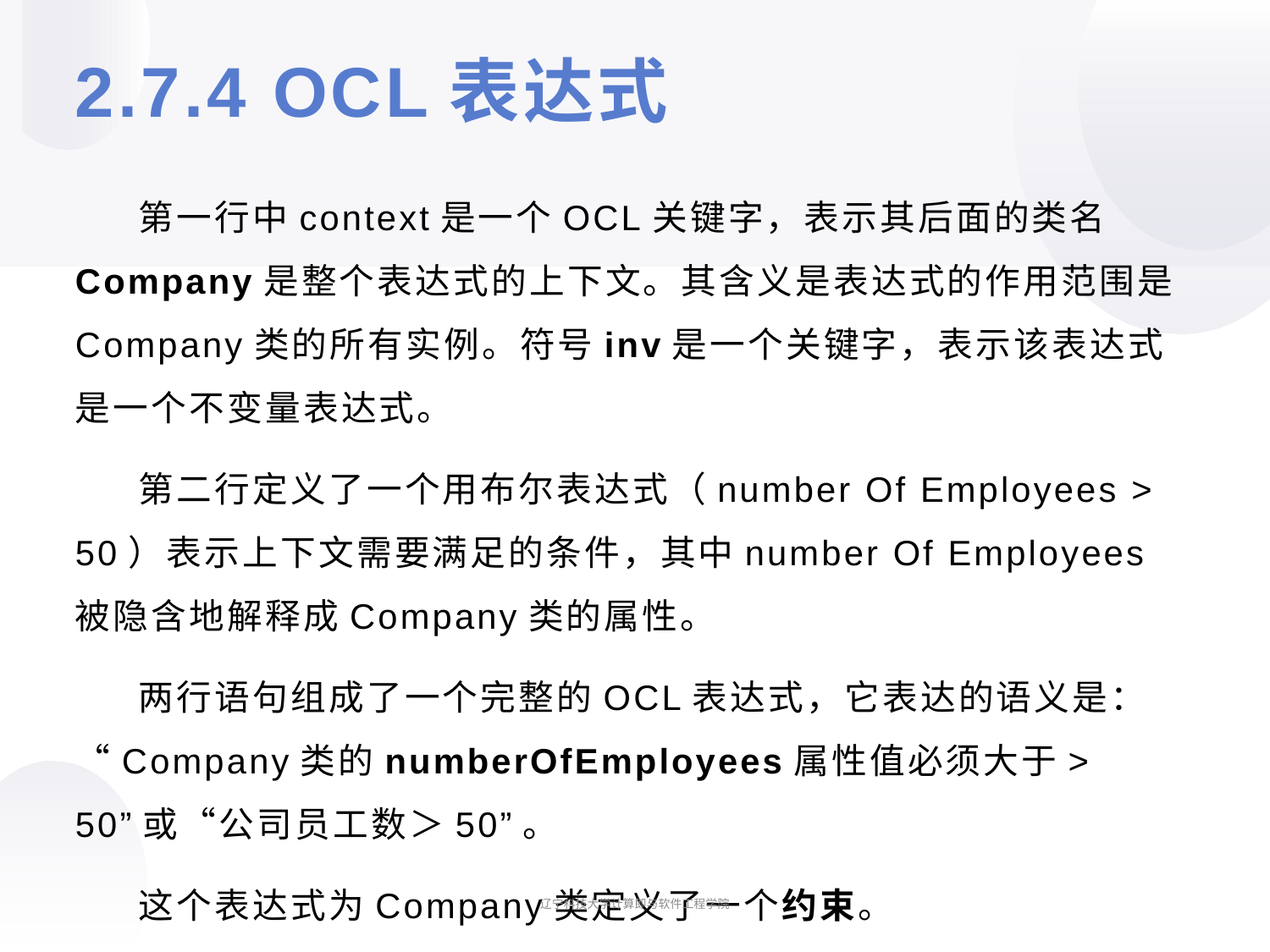

# 2.7.4 OCL表达式
第一行中context是一个OCL关键字，表示其后面的类名Company是整个表达式的上下文。其含义是表达式的作用范围是Company类的所有实例。符号inv是一个关键字，表示该表达式是一个不变量表达式。
第二行定义了一个用布尔表达式（number Of Employees > 50）表示上下文需要满足的条件，其中number Of Employees 被隐含地解释成Company类的属性。
两行语句组成了一个完整的OCL表达式，它表达的语义是：“Company类的numberOfEmployees属性值必须大于> 50”或“公司员工数＞50”。
这个表达式为Company类定义了一个约束。

辽宁科技大学计算即与软件工程学院
133